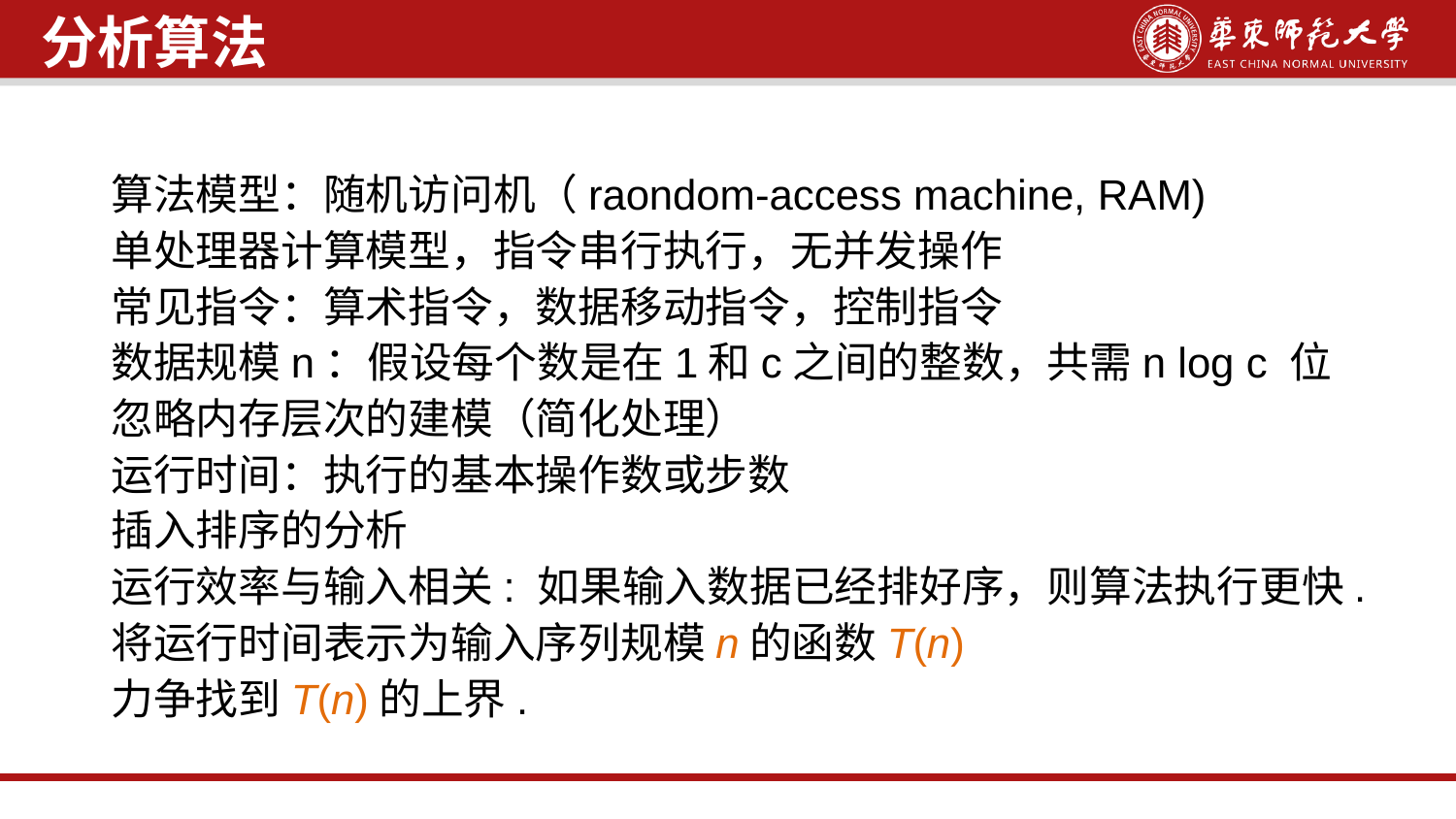

分析算法
算法模型：随机访问机（raondom-access machine, RAM)
单处理器计算模型，指令串行执行，无并发操作
常见指令：算术指令，数据移动指令，控制指令
数据规模n：假设每个数是在1和c之间的整数，共需n log c 位
忽略内存层次的建模（简化处理）
运行时间：执行的基本操作数或步数
插入排序的分析
运行效率与输入相关: 如果输入数据已经排好序，则算法执行更快.
将运行时间表示为输入序列规模n的函数T(n)
力争找到T(n)的上界.